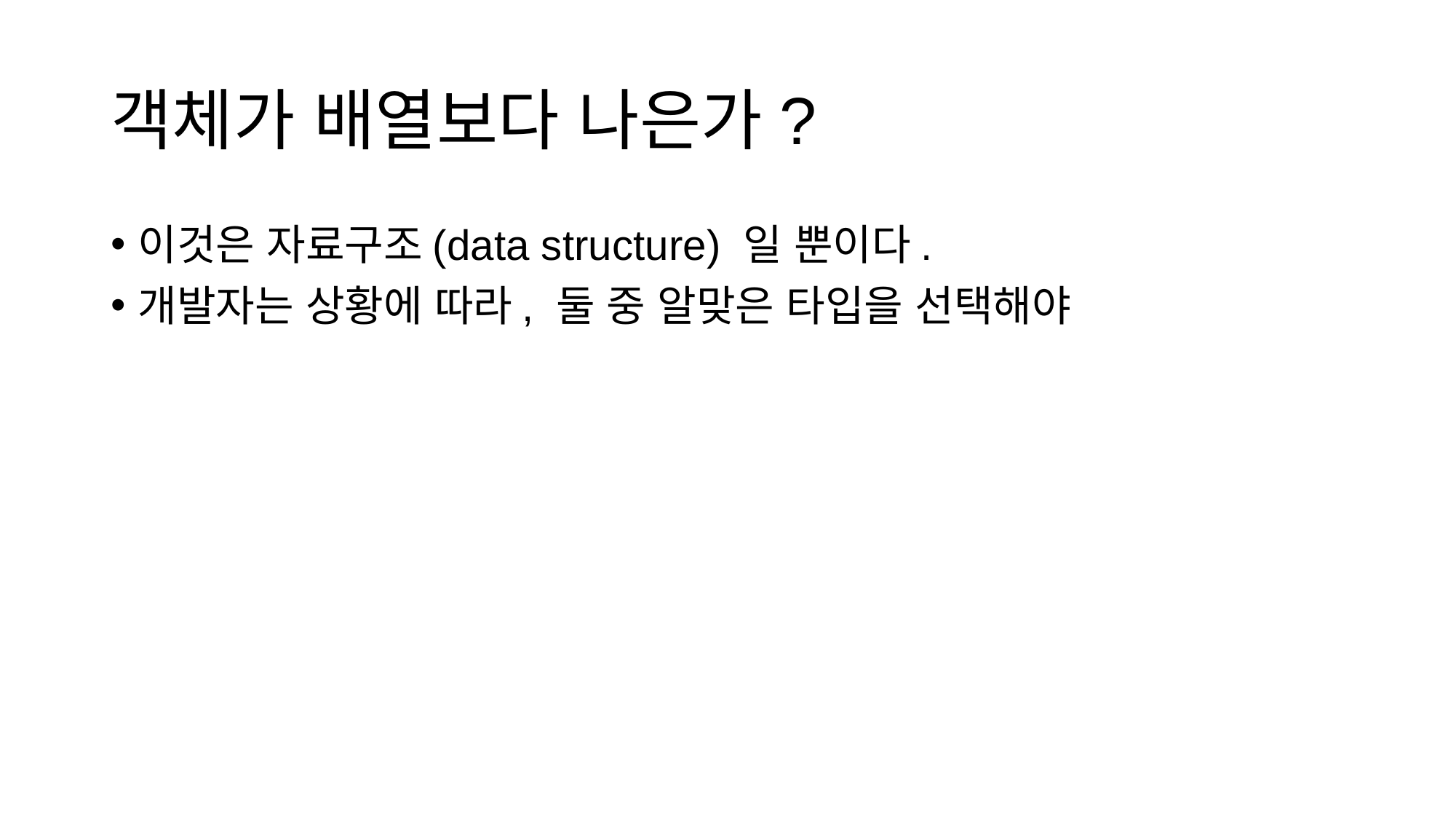

# 객체가 배열보다 나은가?
이것은 자료구조(data structure) 일 뿐이다.
개발자는 상황에 따라, 둘 중 알맞은 타입을 선택해야